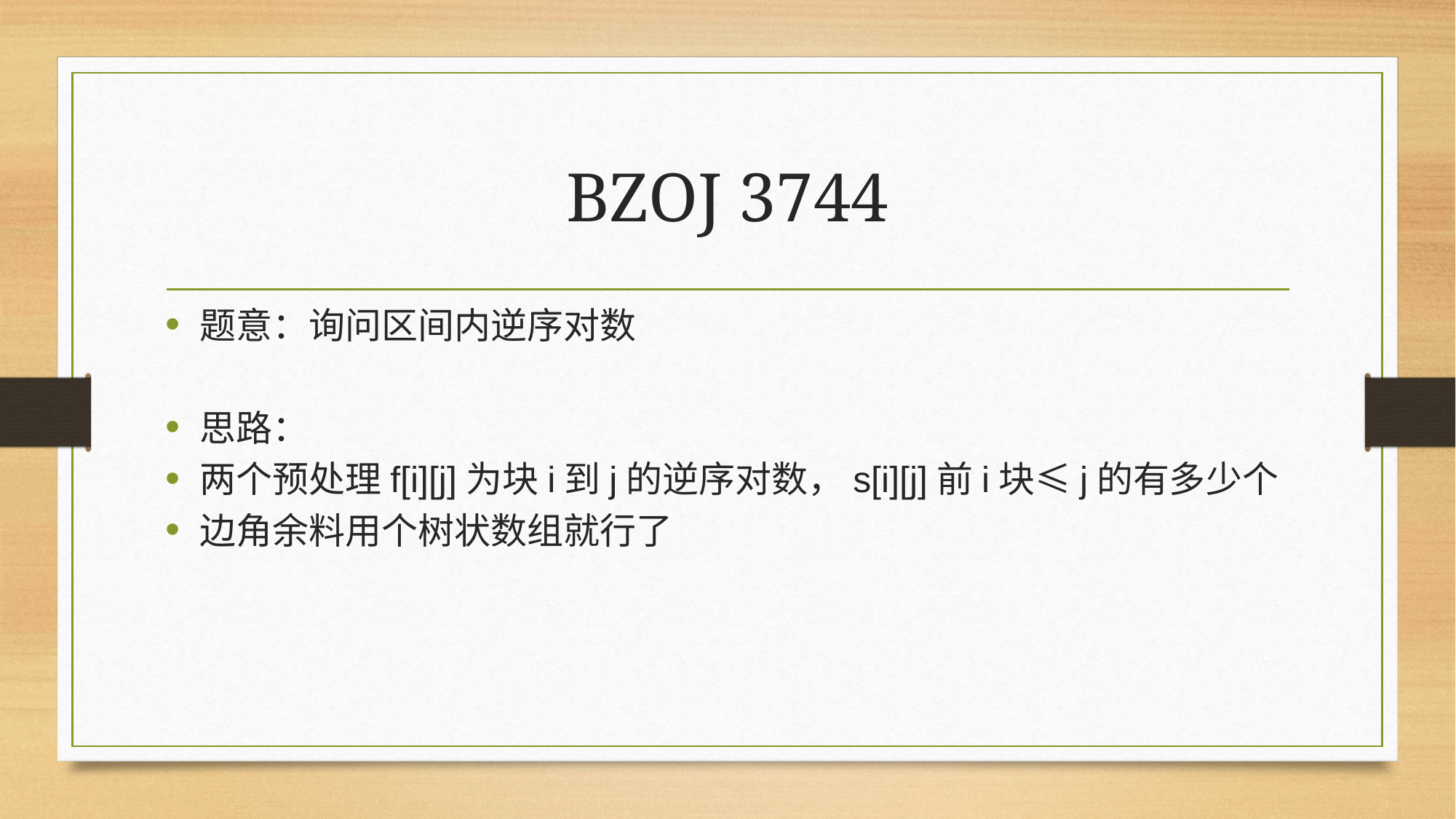

# BZOJ 3744
题意：询问区间内逆序对数

思路：
两个预处理f[i][j]为块i到j的逆序对数，s[i][j]前i块≤j的有多少个
边角余料用个树状数组就行了